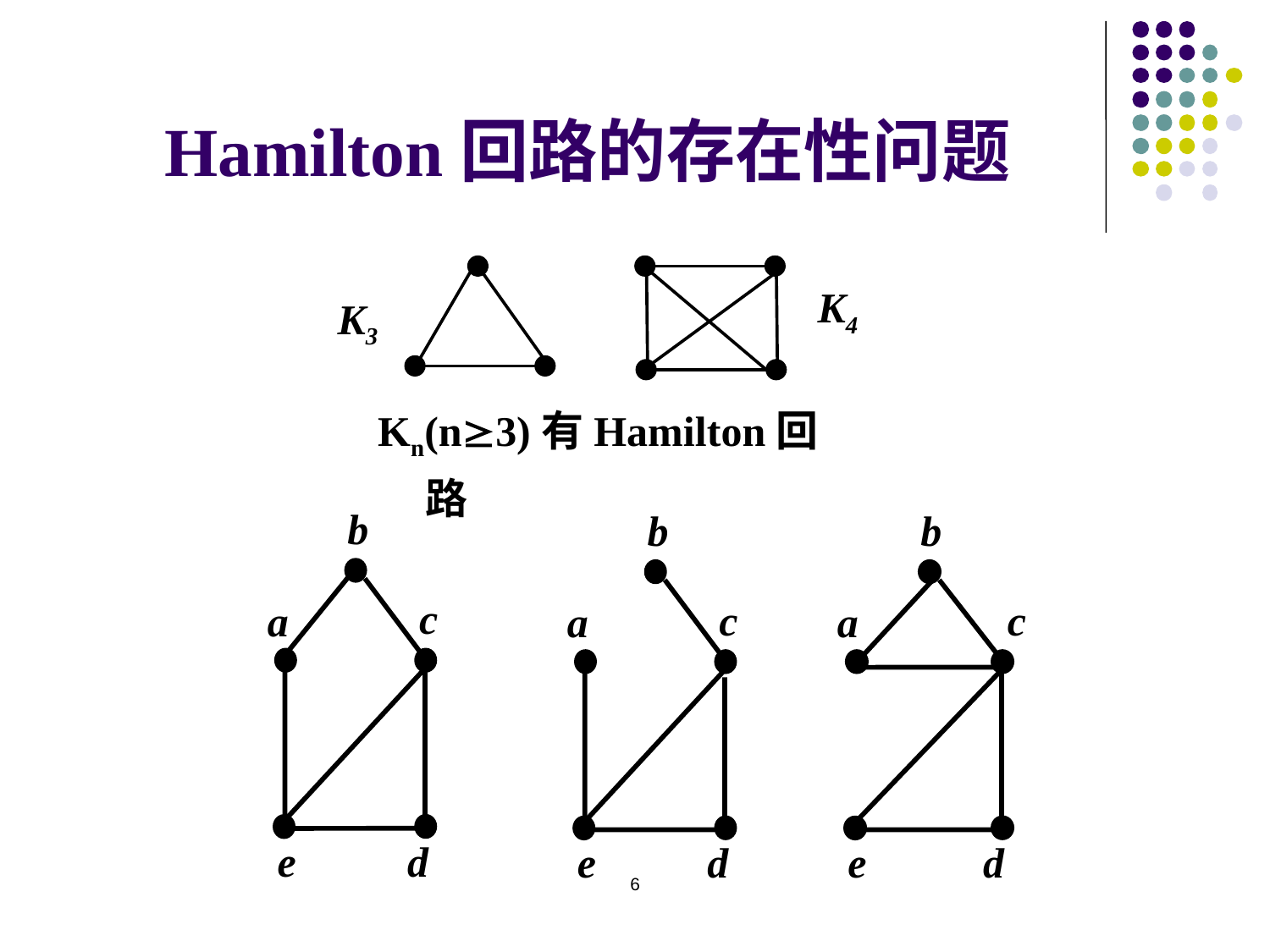

# Hamilton回路的存在性问题

K3

K4

Kn(n≥3)有Hamilton回路

b

c
a

e

d
b

c
a

e

d
b

c
a

e

d
6